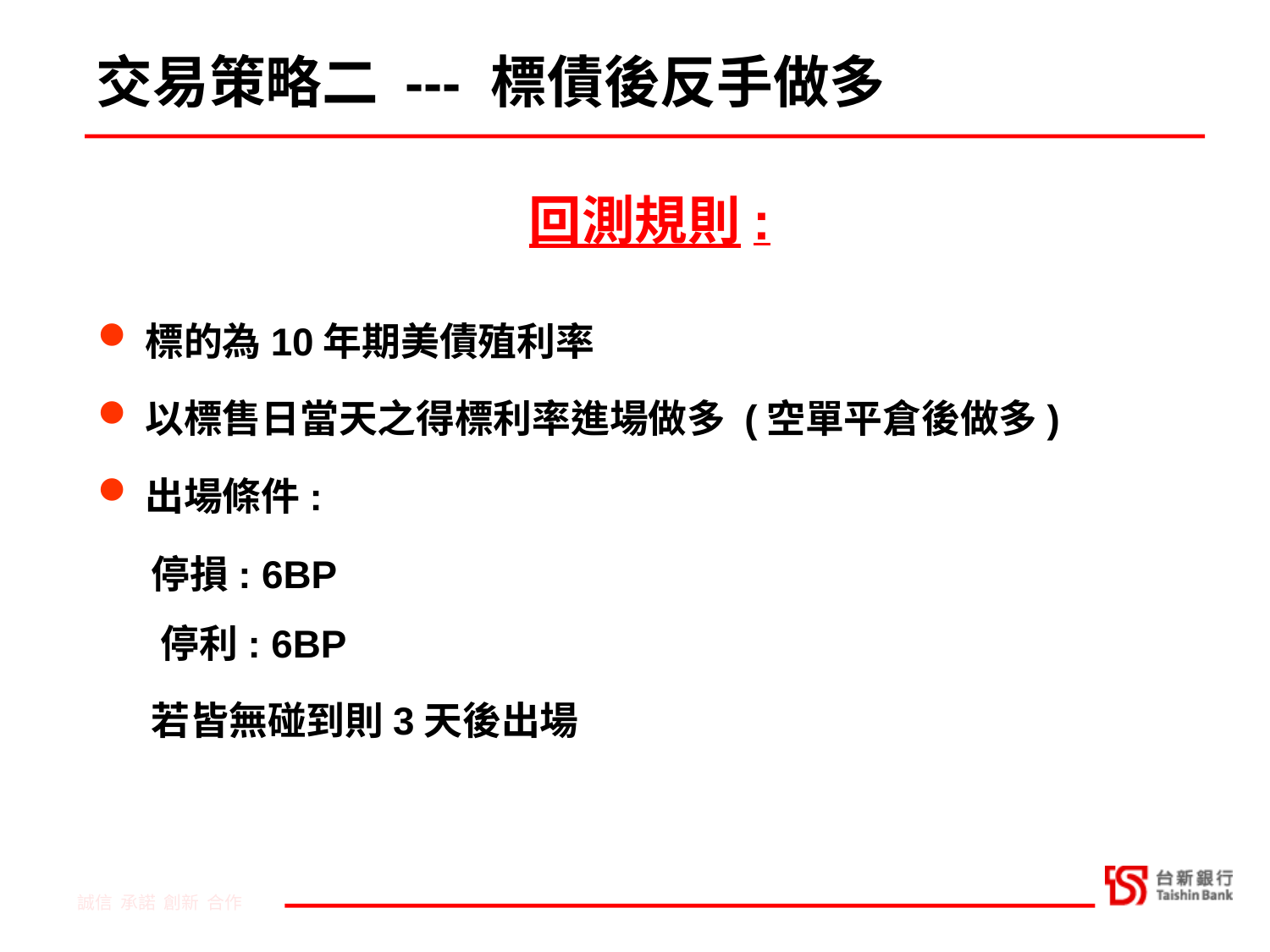

# 交易策略二 --- 標債後反手做多

回測規則:

標的為10年期美債殖利率
以標售日當天之得標利率進場做多 (空單平倉後做多)
出場條件:
     停損: 6BP
     停利: 6BP
     若皆無碰到則3天後出場

28